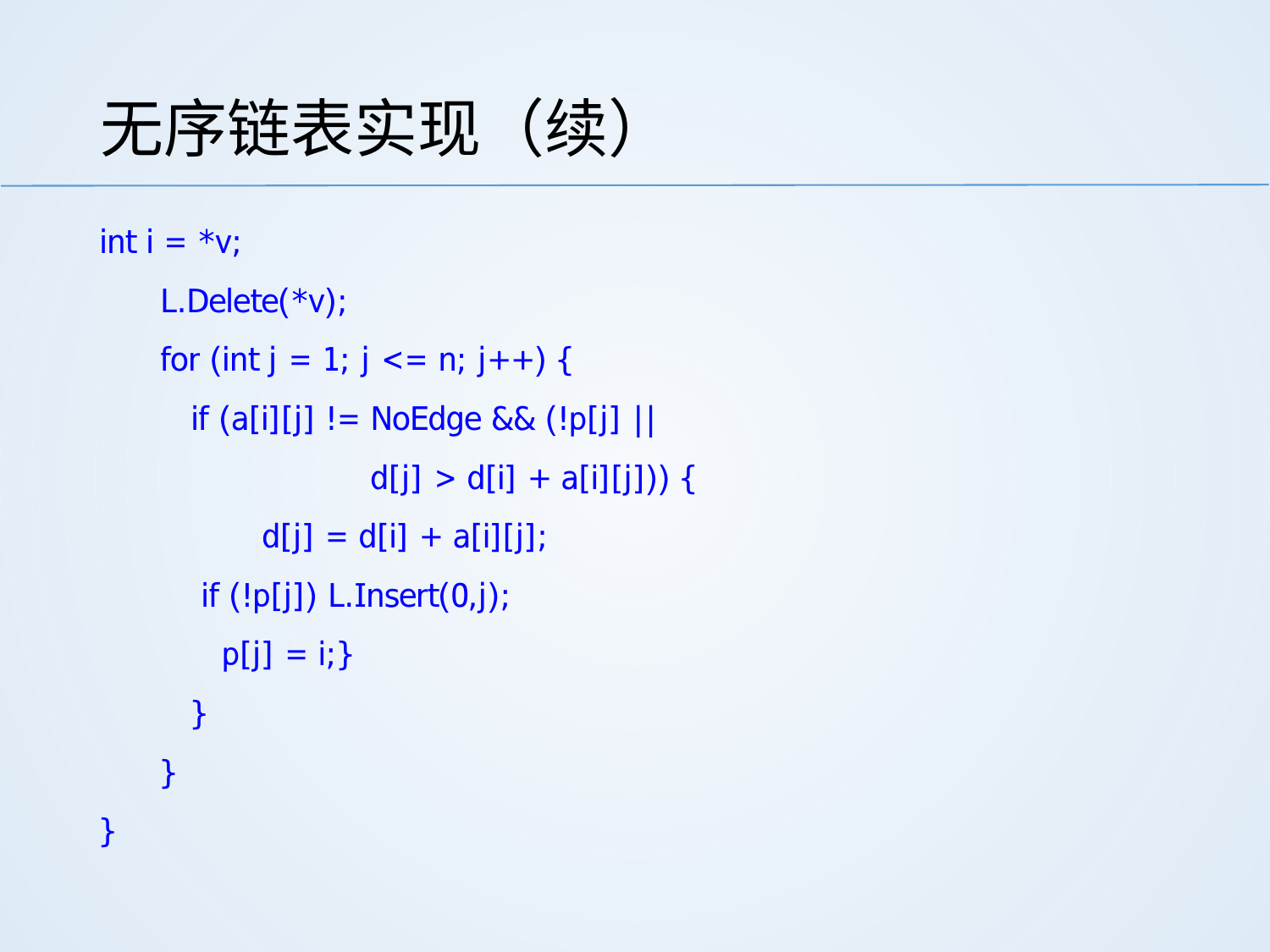

# 无序链表实现（续）
int i = *v;
      L.Delete(*v);
      for (int j = 1; j <= n; j++) {
         if (a[i][j] != NoEdge && (!p[j] ||
   	             d[j] > d[i] + a[i][j])) {
                d[j] = d[i] + a[i][j];
          if (!p[j]) L.Insert(0,j);
            p[j] = i;}
         }
      }
}
20